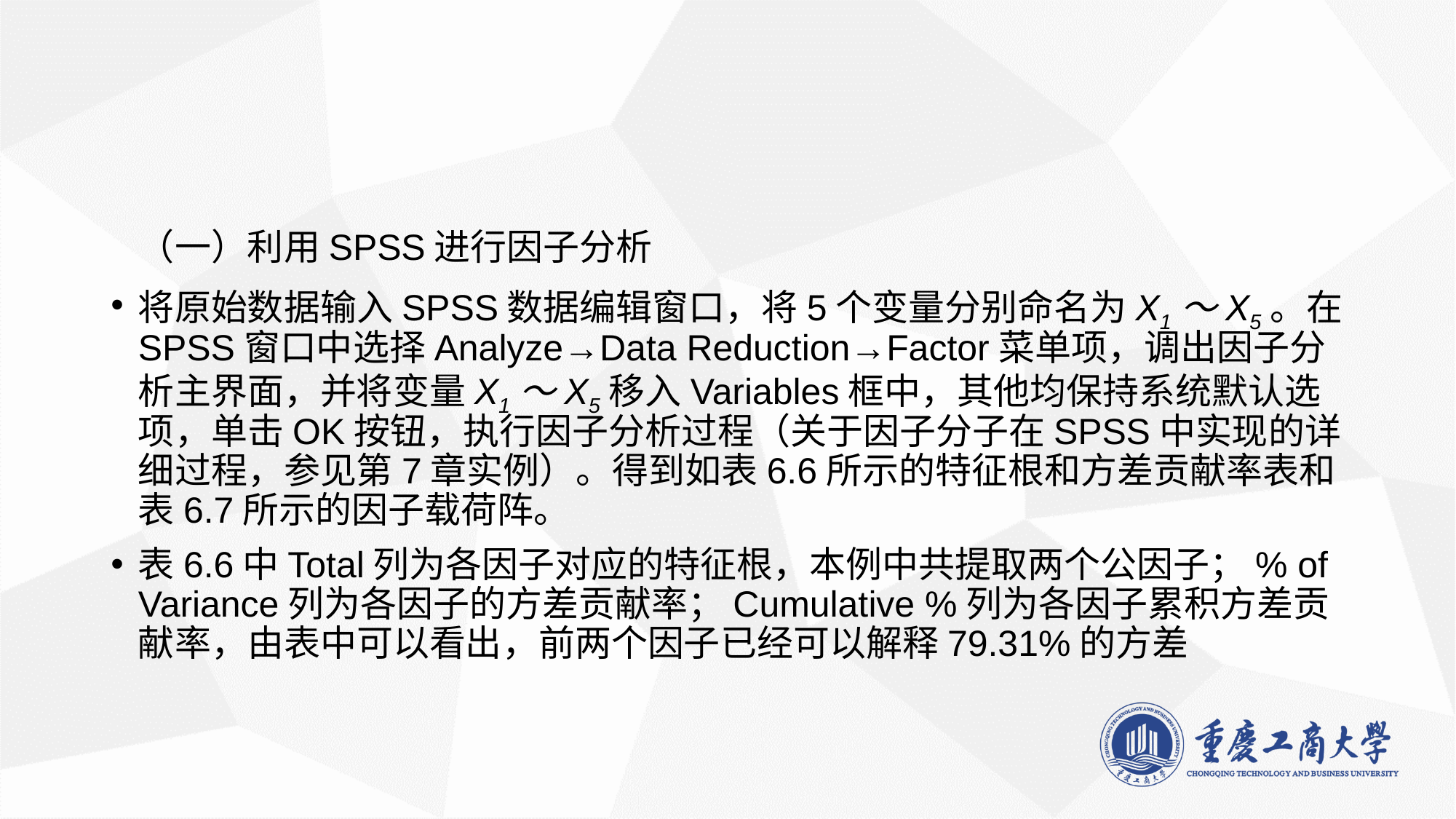

#
	（一）利用SPSS进行因子分析
将原始数据输入SPSS数据编辑窗口，将5个变量分别命名为X1～X5。在SPSS窗口中选择Analyze→Data Reduction→Factor菜单项，调出因子分析主界面，并将变量X1～X5移入Variables框中，其他均保持系统默认选项，单击OK按钮，执行因子分析过程（关于因子分子在SPSS中实现的详细过程，参见第7章实例）。得到如表6.6所示的特征根和方差贡献率表和表6.7所示的因子载荷阵。
表6.6中Total列为各因子对应的特征根，本例中共提取两个公因子；% of Variance列为各因子的方差贡献率；Cumulative %列为各因子累积方差贡献率，由表中可以看出，前两个因子已经可以解释79.31%的方差